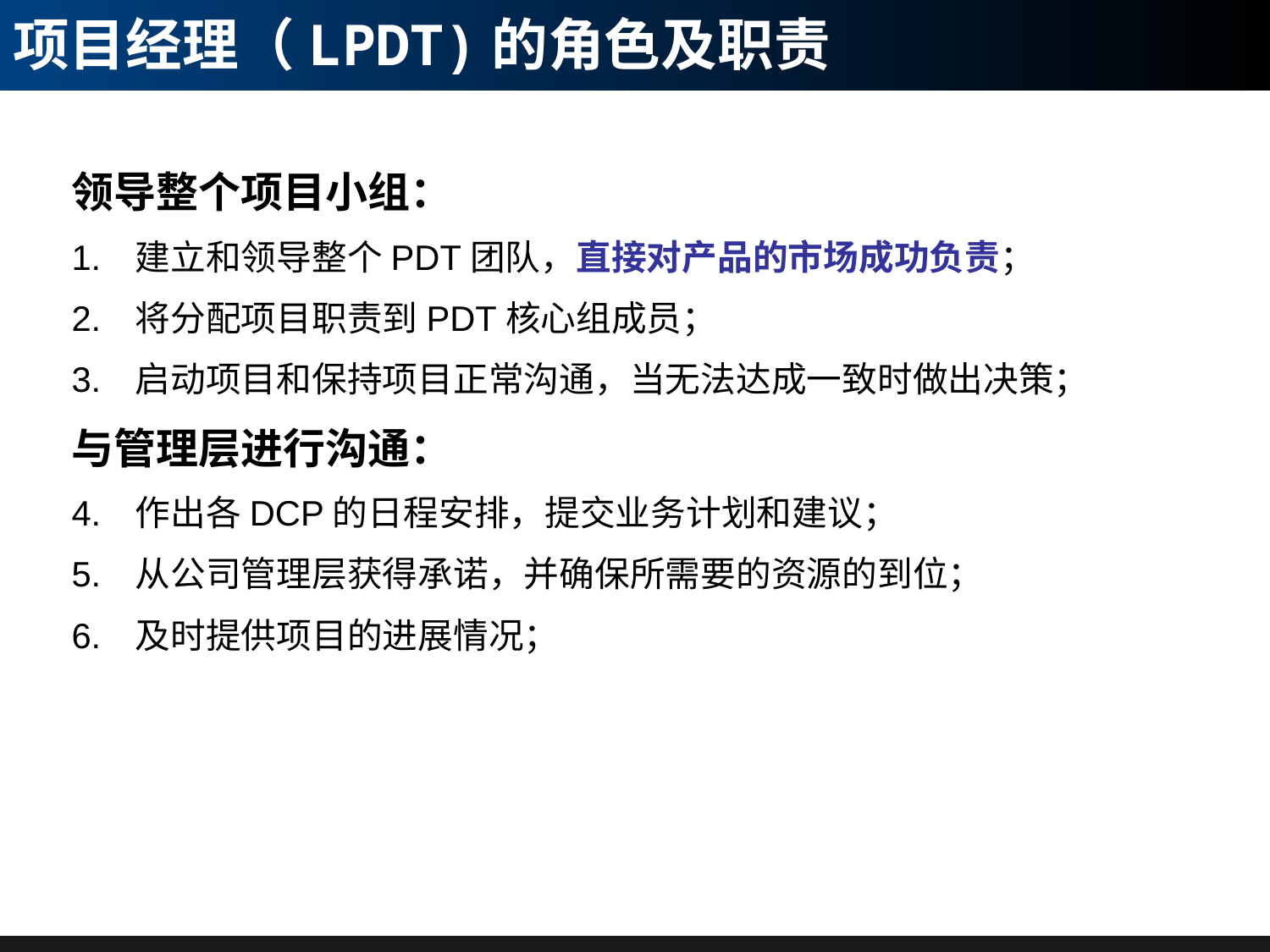

项目经理（LPDT)的角色及职责
领导整个项目小组：
建立和领导整个PDT团队，直接对产品的市场成功负责；
将分配项目职责到PDT核心组成员；
启动项目和保持项目正常沟通，当无法达成一致时做出决策；
与管理层进行沟通：
作出各DCP的日程安排，提交业务计划和建议；
从公司管理层获得承诺，并确保所需要的资源的到位；
及时提供项目的进展情况；